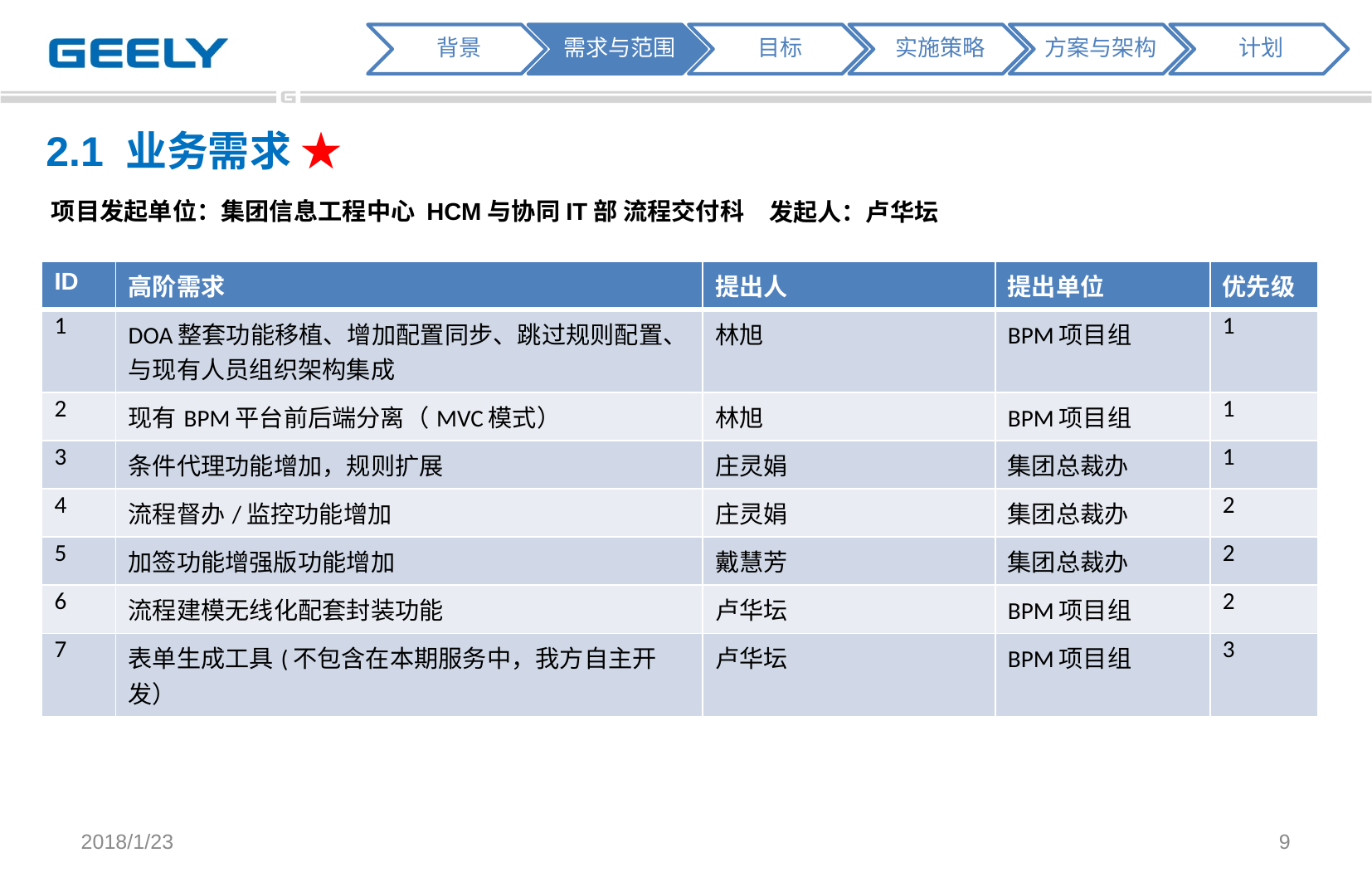

背景
需求与范围
目标
实施策略
方案与架构
计划
2.1 业务需求 ★
项目发起单位：集团信息工程中心 HCM与协同IT部 流程交付科
发起人：卢华坛
| ID | 高阶需求 | 提出人 | 提出单位 | 优先级 |
| --- | --- | --- | --- | --- |
| 1 | DOA整套功能移植、增加配置同步、跳过规则配置、与现有人员组织架构集成 | 林旭 | BPM项目组 | 1 |
| 2 | 现有BPM平台前后端分离（MVC模式） | 林旭 | BPM项目组 | 1 |
| 3 | 条件代理功能增加，规则扩展 | 庄灵娟 | 集团总裁办 | 1 |
| 4 | 流程督办/监控功能增加 | 庄灵娟 | 集团总裁办 | 2 |
| 5 | 加签功能增强版功能增加 | 戴慧芳 | 集团总裁办 | 2 |
| 6 | 流程建模无线化配套封装功能 | 卢华坛 | BPM项目组 | 2 |
| 7 | 表单生成工具(不包含在本期服务中，我方自主开发） | 卢华坛 | BPM项目组 | 3 |
2018/1/23
9